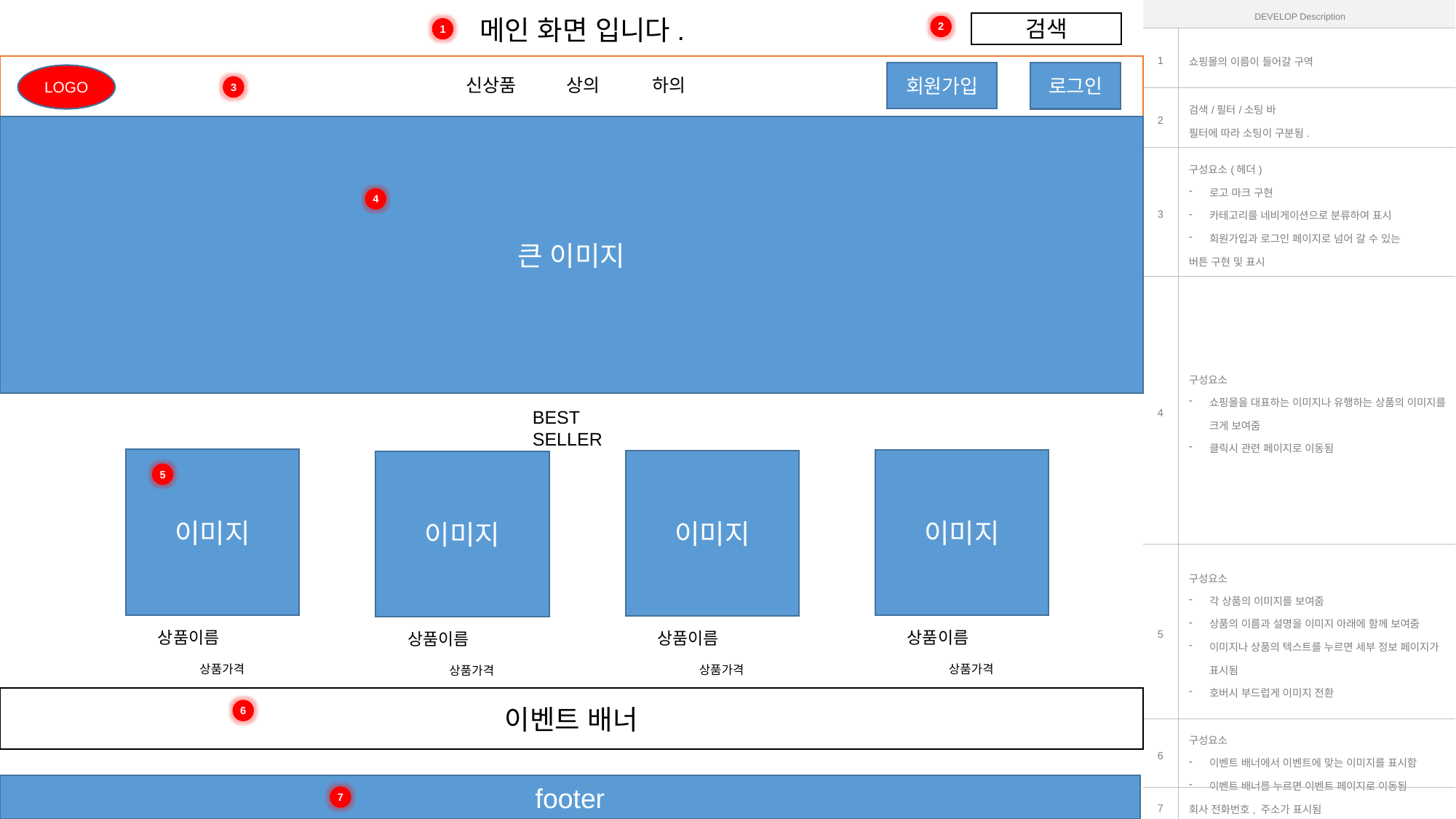

| DEVELOP Description |  |
| --- | --- |
| 1 | 쇼핑몰의 이름이 들어갈 구역 |
| 2 | 검색/필터/소팅 바 필터에 따라 소팅이 구분됨. |
| 3 | 구성요소(헤더) 로고 마크 구현 카테고리를 네비게이션으로 분류하여 표시 회원가입과 로그인 페이지로 넘어 갈 수 있는 버튼 구현 및 표시 |
| 4 | 구성요소 쇼핑몰을 대표하는 이미지나 유행하는 상품의 이미지를 크게 보여줌 클릭시 관련 페이지로 이동됨 |
| 5 | 구성요소 각 상품의 이미지를 보여줌 상품의 이름과 설명을 이미지 아래에 함께 보여줌 이미지나 상품의 텍스트를 누르면 세부 정보 페이지가 표시됨 호버시 부드럽게 이미지 전환 |
| 6 | 구성요소 이벤트 배너에서 이벤트에 맞는 이미지를 표시함 이벤트 배너를 누르면 이벤트 페이지로 이동됨 |
| 7 | 회사 전화번호, 주소가 표시됨 |
메인 화면 입니다.
검색
2

1

회원가입
로그인
LOGO
신상품
상의
하의
3

큰 이미지
4

BEST SELLER
이미지
상품이름
상품가격
이미지
상품이름
상품가격
이미지
상품이름
상품가격
이미지
상품이름
상품가격
5

이벤트 배너
6

footer
7